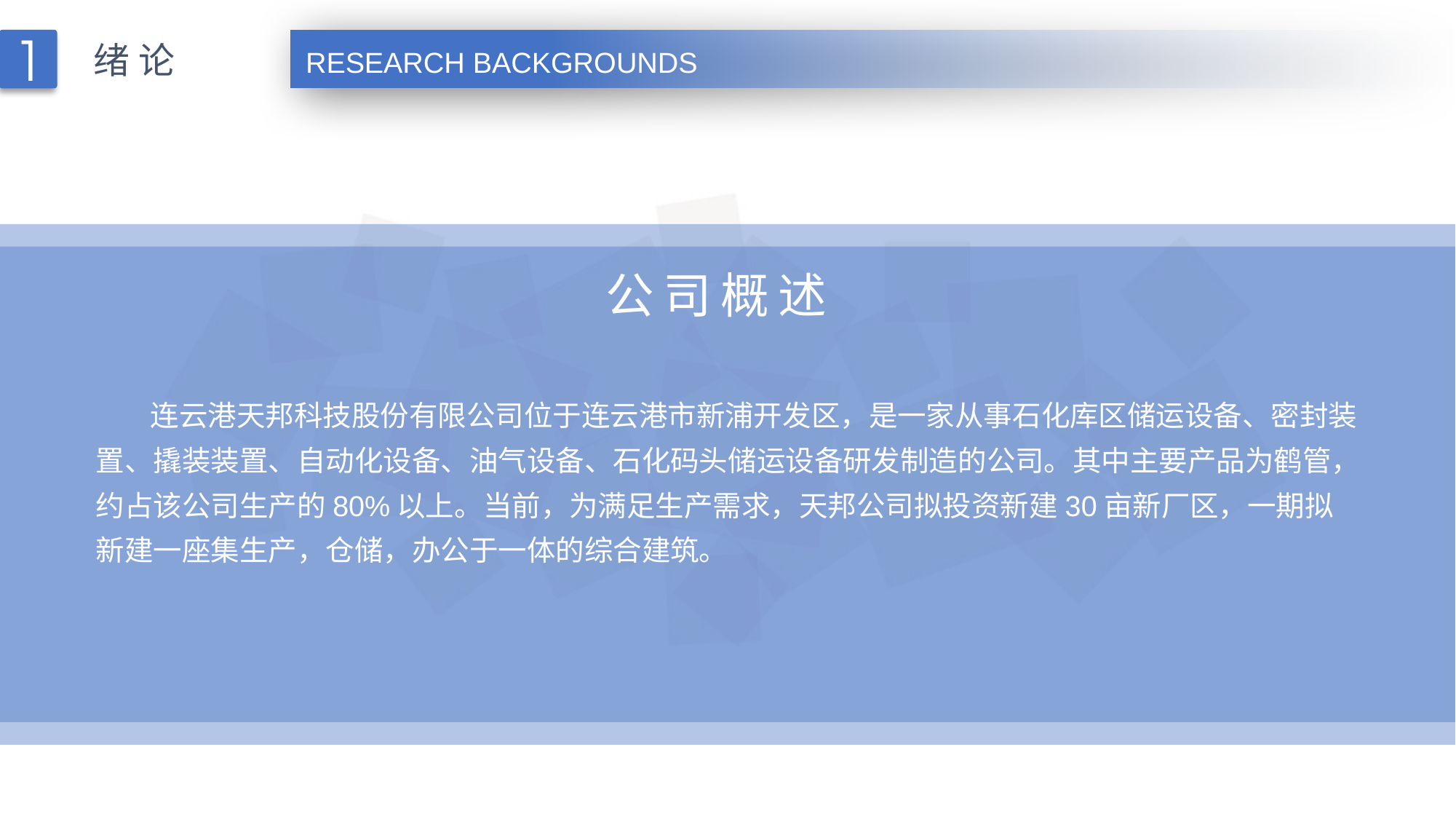

1

绪论
RESEARCH BACKGROUNDS

公司概述
连云港天邦科技股份有限公司位于连云港市新浦开发区，是一家从事石化库区储运设备、密封装置、撬装装置、自动化设备、油气设备、石化码头储运设备研发制造的公司。其中主要产品为鹤管，约占该公司生产的80%以上。当前，为满足生产需求，天邦公司拟投资新建30亩新厂区，一期拟新建一座集生产，仓储，办公于一体的综合建筑。